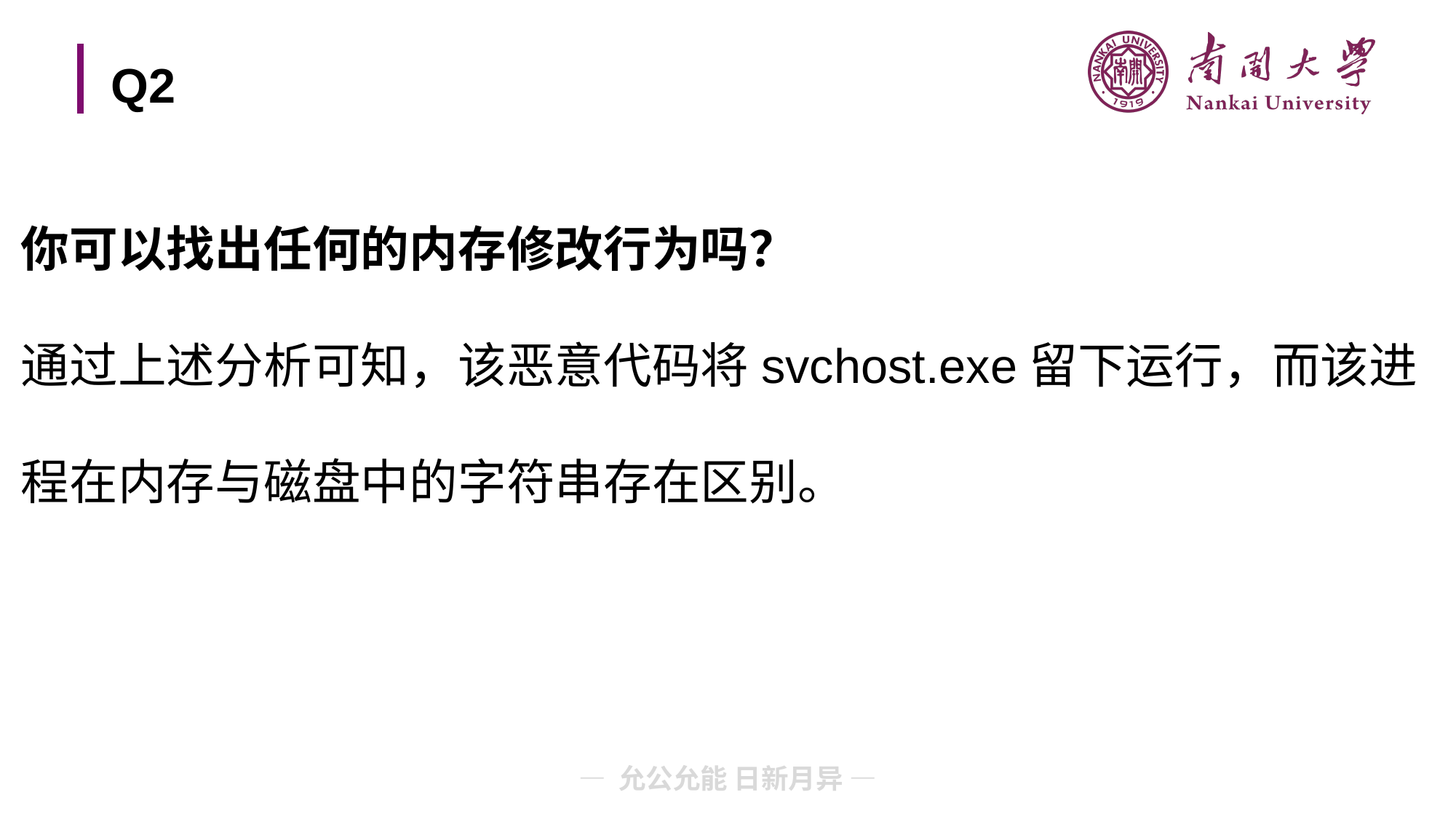

# Q2
你可以找出任何的内存修改行为吗？
通过上述分析可知，该恶意代码将svchost.exe留下运行，而该进程在内存与磁盘中的字符串存在区别。